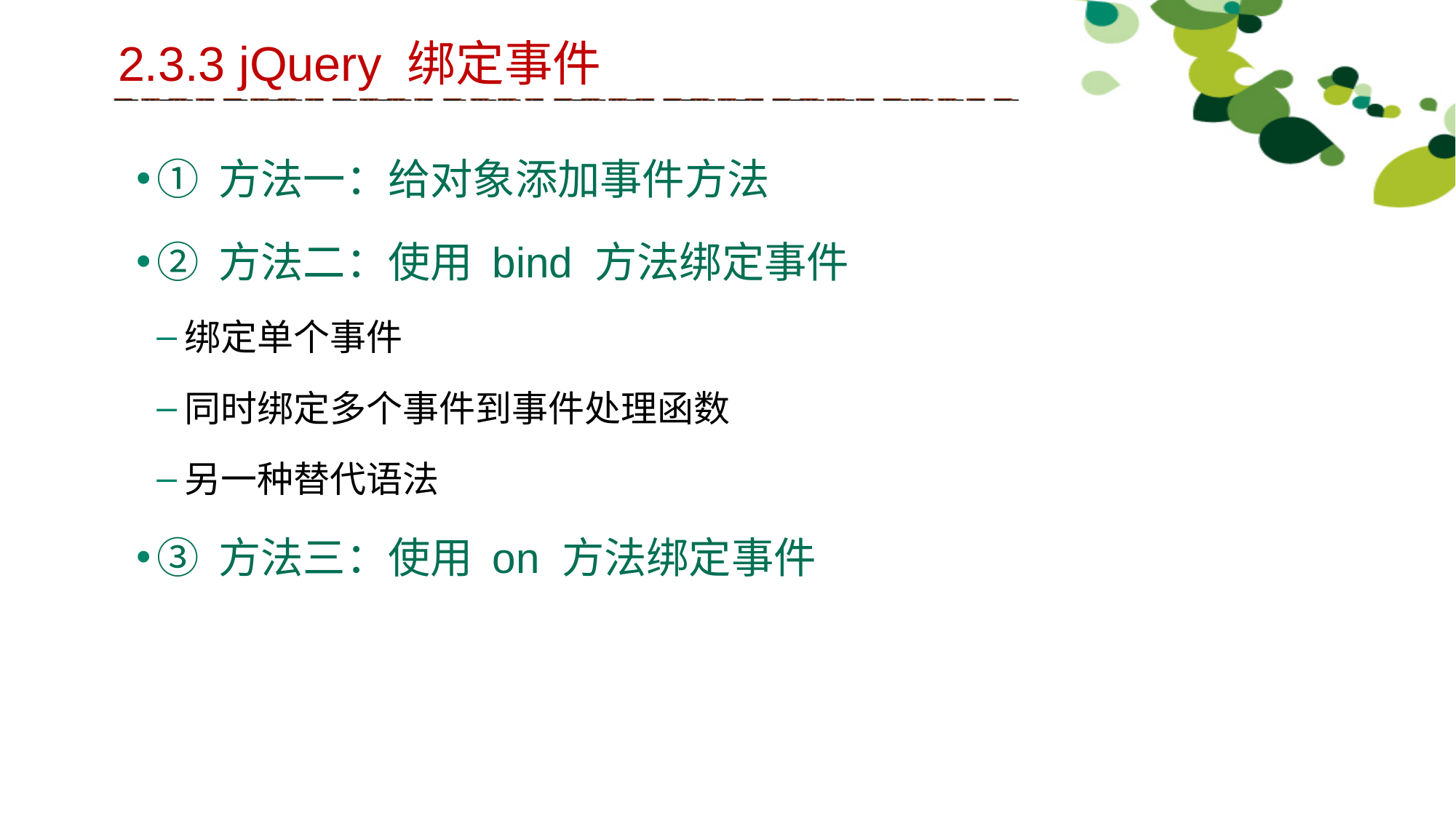

2.3.3 jQuery 绑定事件
① 方法一：给对象添加事件方法
② 方法二：使用 bind 方法绑定事件
绑定单个事件
同时绑定多个事件到事件处理函数
另一种替代语法
③ 方法三：使用 on 方法绑定事件